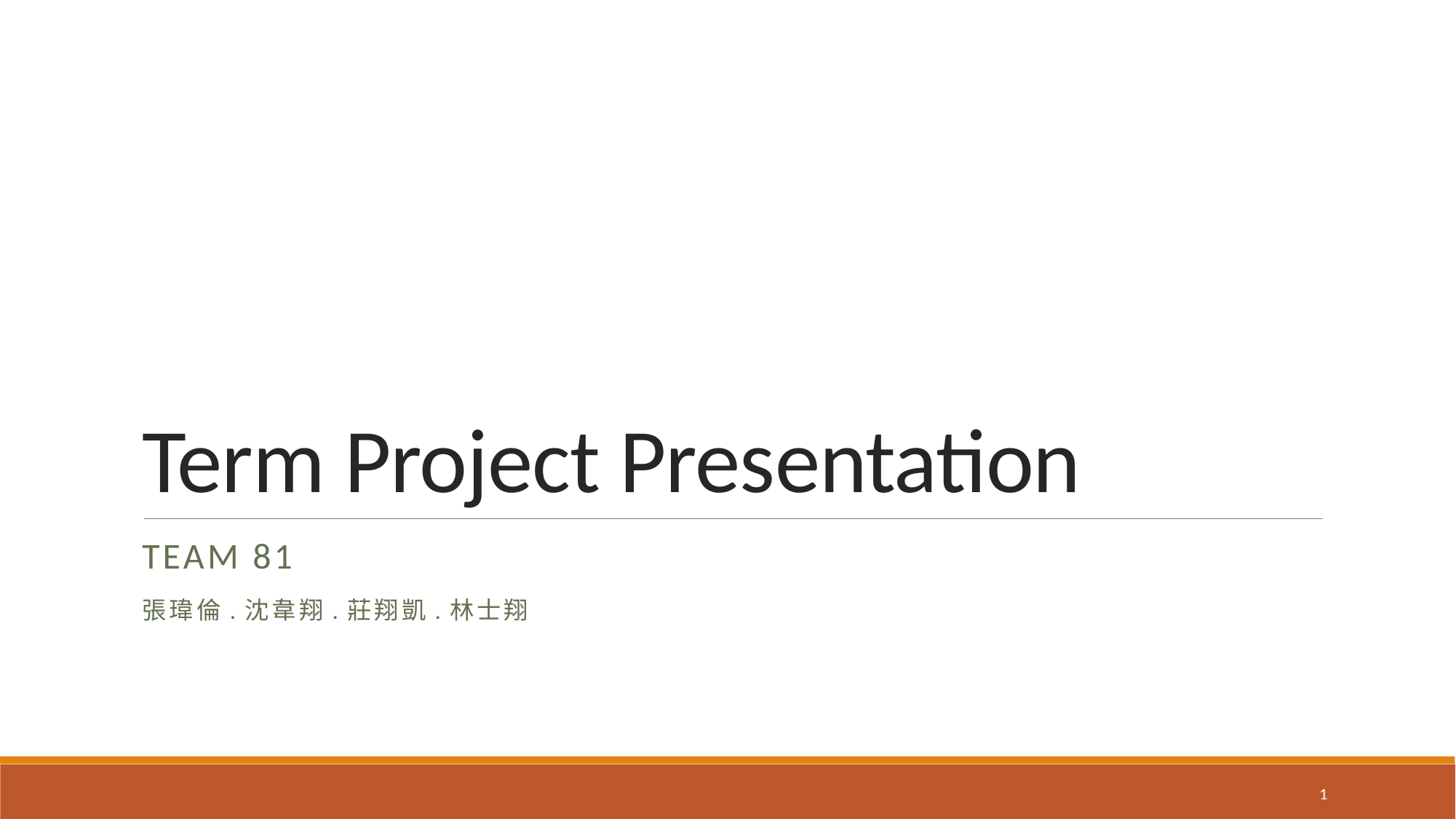

# Term Project Presentation
Team 81
張瑋倫.沈韋翔.莊翔凱.林士翔

1